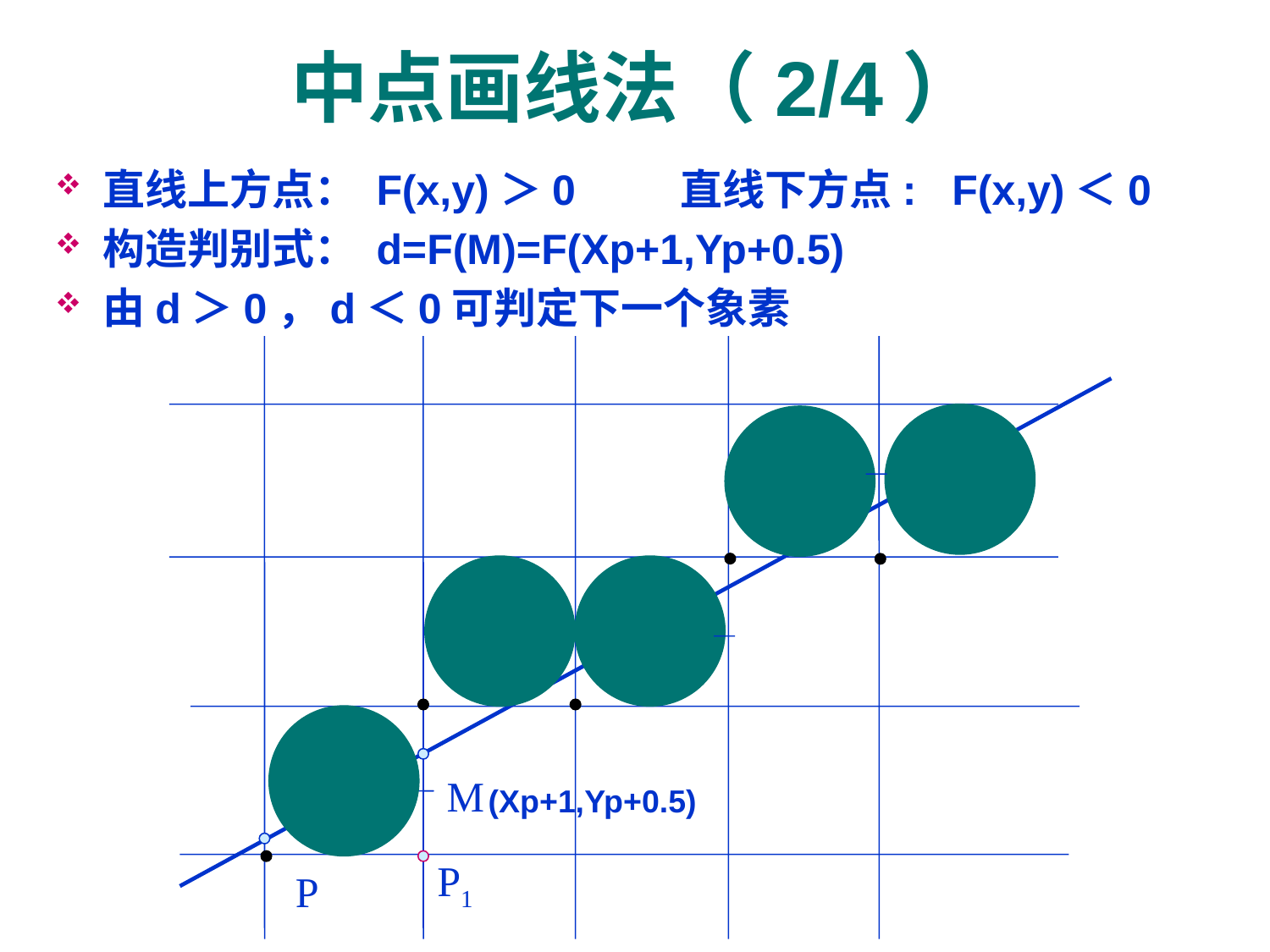

# 中点画线法（2/4）
直线上方点： F(x,y)＞0        直线下方点:   F(x,y)＜0
构造判别式： d=F(M)=F(Xp+1,Yp+0.5)
由d＞0，d＜0可判定下一个象素

P2

M
(Xp+1,Yp+0.5)

P1
P